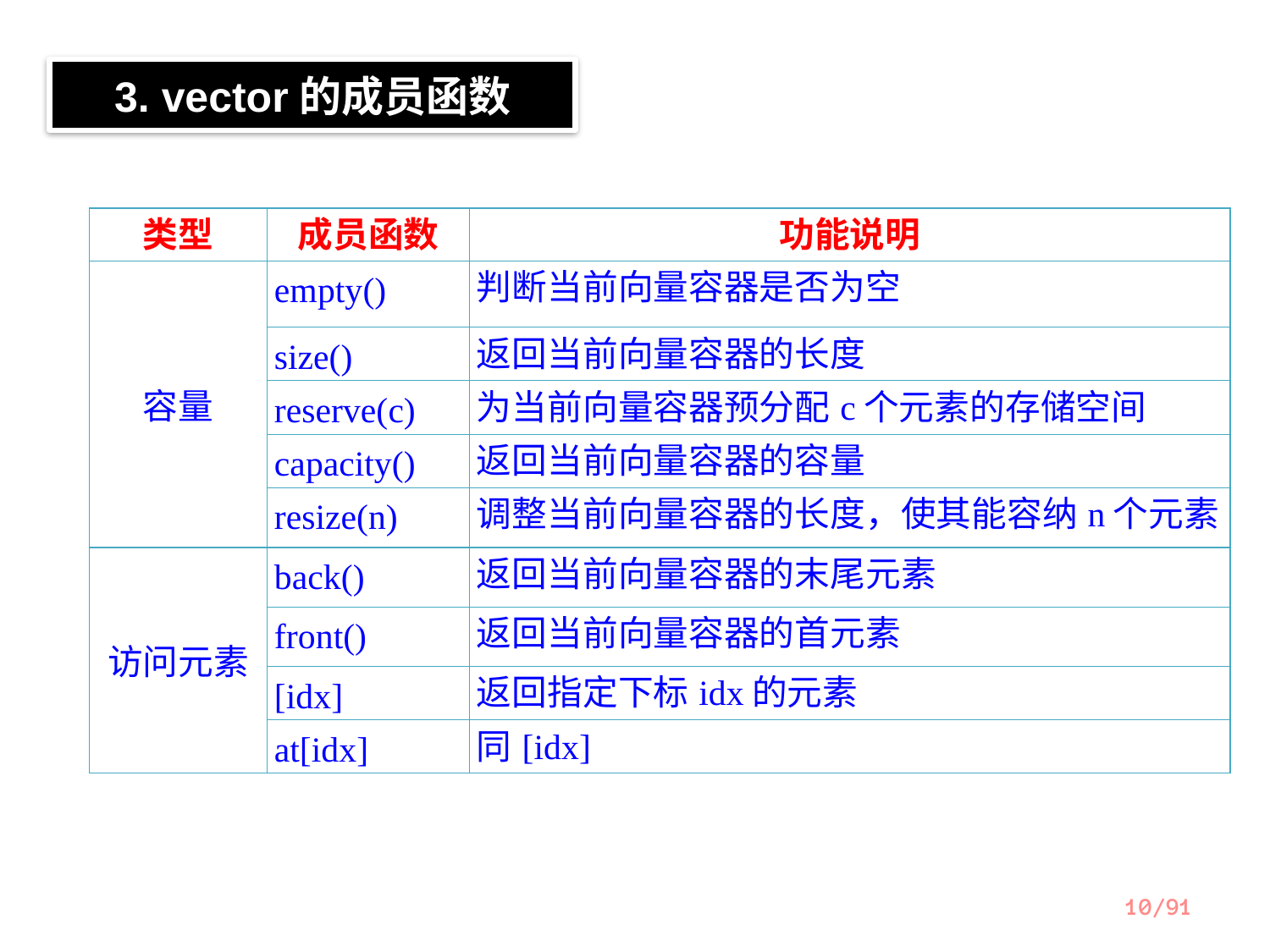

3. vector的成员函数
| 类型 | 成员函数 | 功能说明 |
| --- | --- | --- |
| 容量 | empty() | 判断当前向量容器是否为空 |
|  | size() | 返回当前向量容器的长度 |
|  | reserve(c) | 为当前向量容器预分配c个元素的存储空间 |
|  | capacity() | 返回当前向量容器的容量 |
|  | resize(n) | 调整当前向量容器的长度，使其能容纳n个元素 |
| 访问元素 | back() | 返回当前向量容器的末尾元素 |
|  | front() | 返回当前向量容器的首元素 |
|  | [idx] | 返回指定下标idx的元素 |
|  | at[idx] | 同[idx] |
10/91